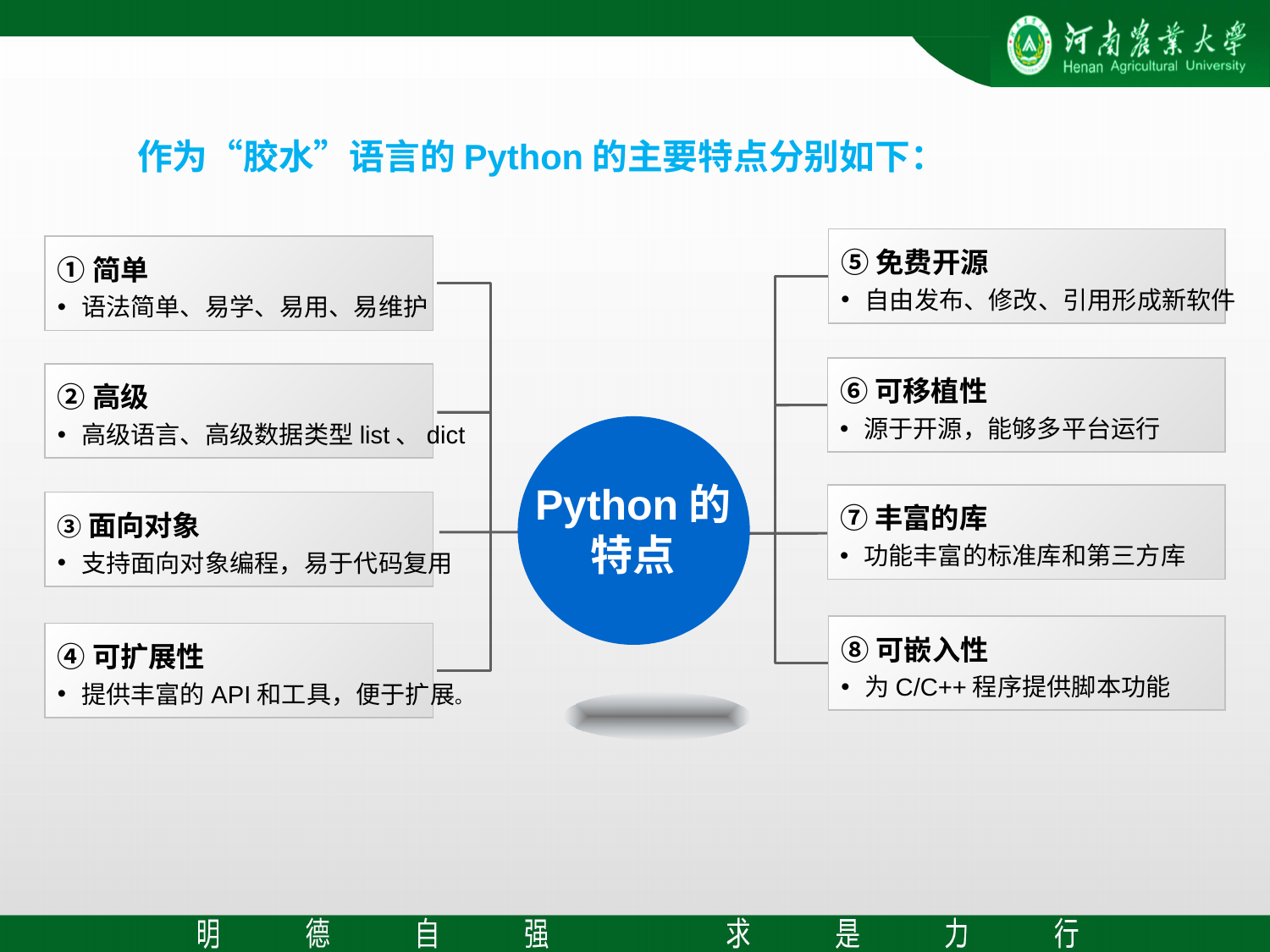

作为“胶水”语言的Python的主要特点分别如下：
⑤免费开源
自由发布、修改、引用形成新软件
①简单
语法简单、易学、易用、易维护

⑥可移植性
源于开源，能够多平台运行
②高级
高级语言、高级数据类型list、dict

Python的特点
⑦丰富的库
功能丰富的标准库和第三方库
③面向对象
支持面向对象编程，易于代码复用

⑧可嵌入性
为C/C++程序提供脚本功能
④可扩展性
提供丰富的API和工具，便于扩展。